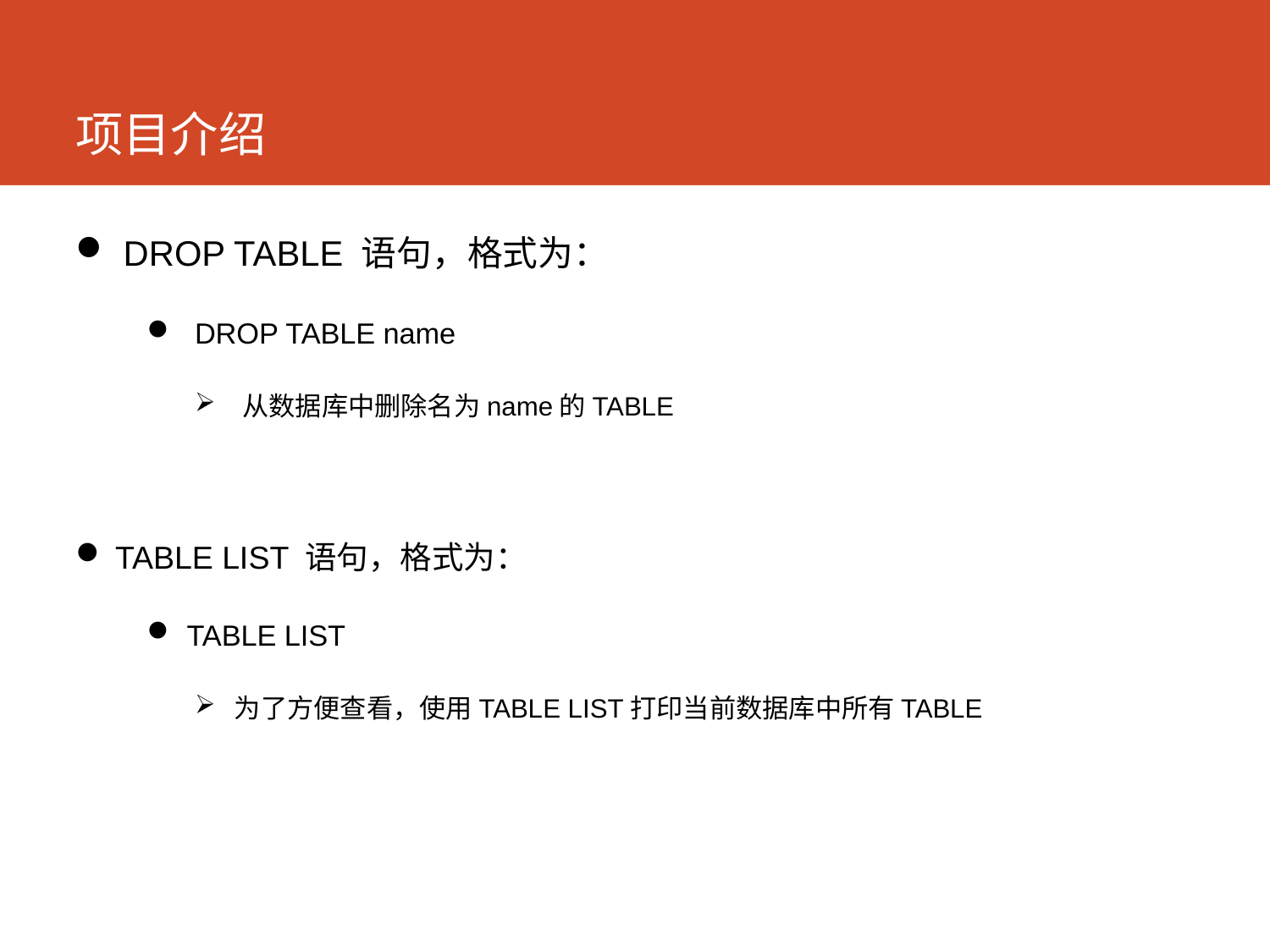

# 项目介绍
DROP TABLE 语句，格式为：
DROP TABLE name
从数据库中删除名为name的TABLE

TABLE LIST 语句，格式为：
TABLE LIST
为了方便查看，使用TABLE LIST打印当前数据库中所有TABLE